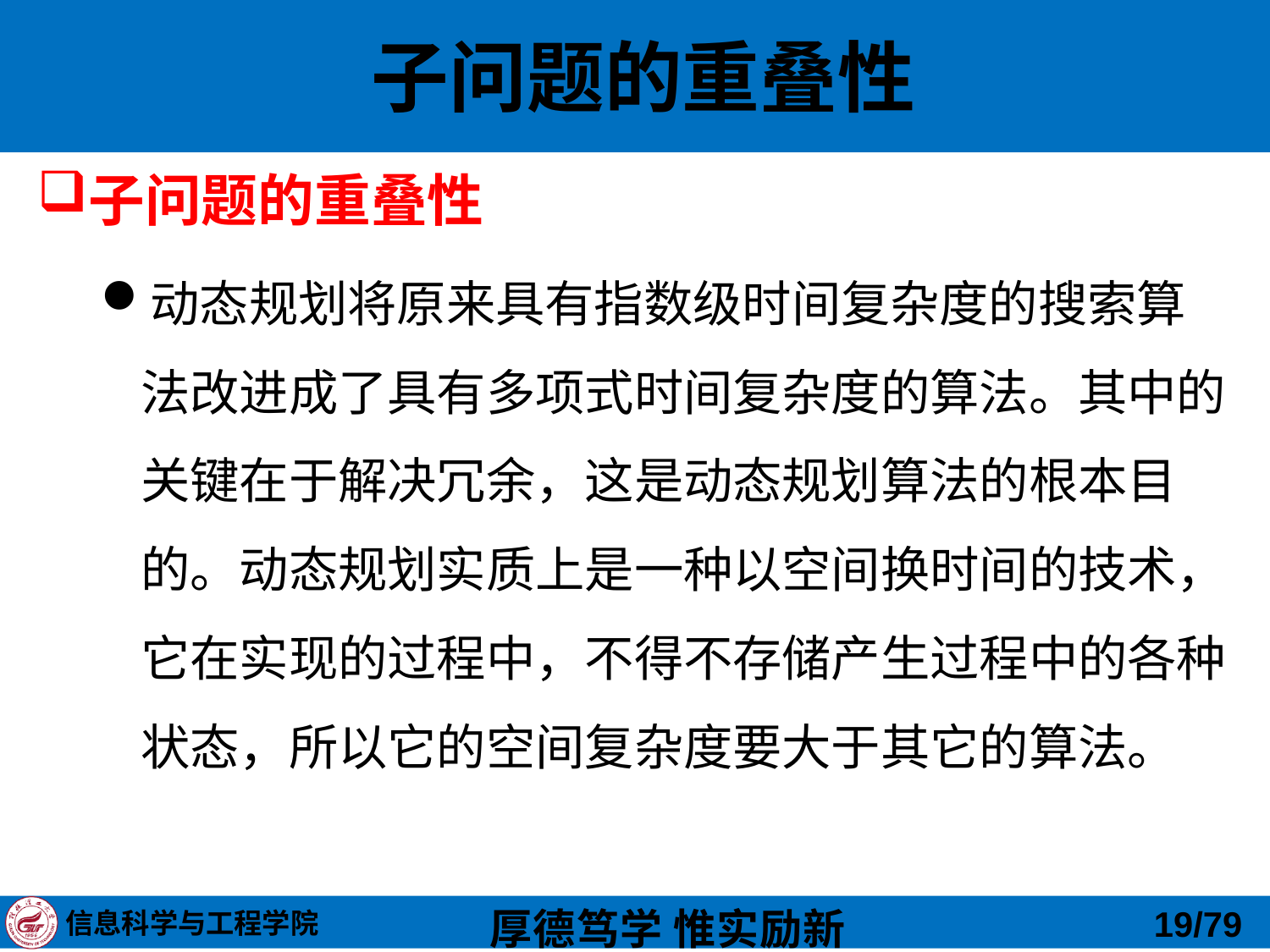

# 子问题的重叠性
子问题的重叠性
动态规划将原来具有指数级时间复杂度的搜索算法改进成了具有多项式时间复杂度的算法。其中的关键在于解决冗余，这是动态规划算法的根本目的。动态规划实质上是一种以空间换时间的技术，它在实现的过程中，不得不存储产生过程中的各种状态，所以它的空间复杂度要大于其它的算法。
19/79